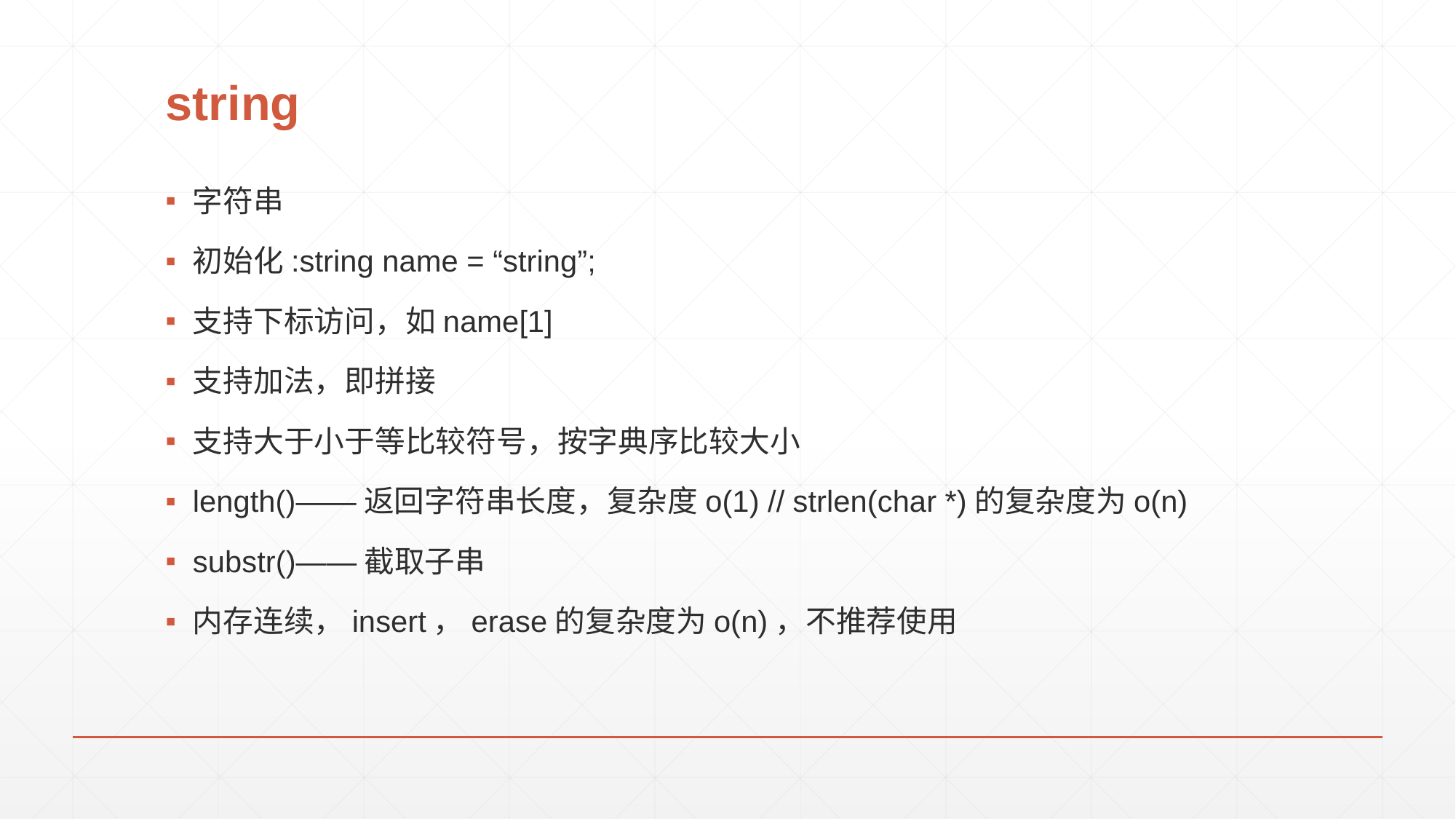

# string
字符串
初始化:string name = “string”;
支持下标访问，如name[1]
支持加法，即拼接
支持大于小于等比较符号，按字典序比较大小
length()——返回字符串长度，复杂度o(1) // strlen(char *)的复杂度为o(n)
substr()——截取子串
内存连续，insert，erase的复杂度为o(n)，不推荐使用